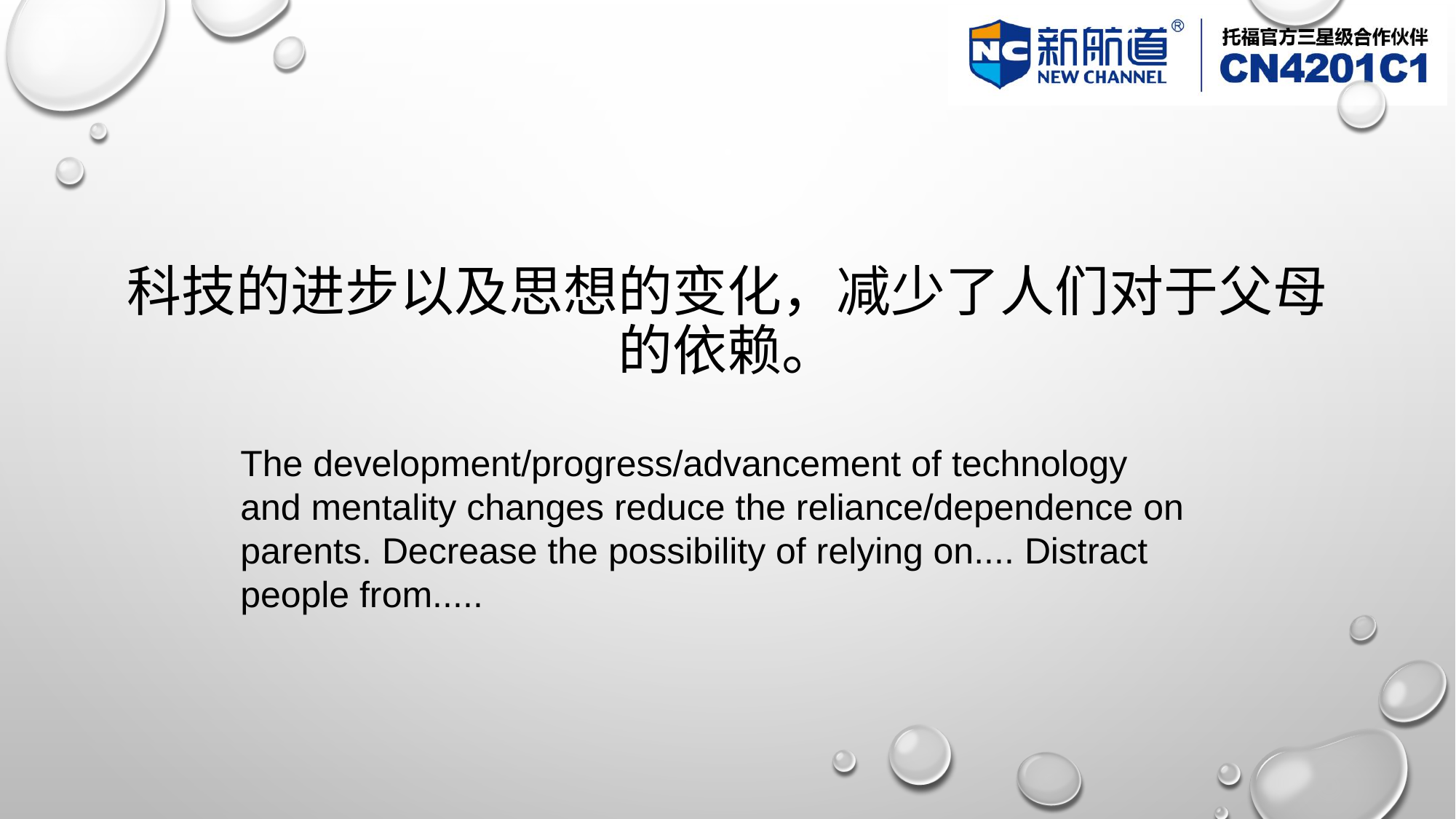

# 科技的进步以及思想的变化，减少了人们对于父母的依赖。

The development/progress/advancement of technology and mentality changes reduce the reliance/dependence on parents. Decrease the possibility of relying on.... Distract people from.....